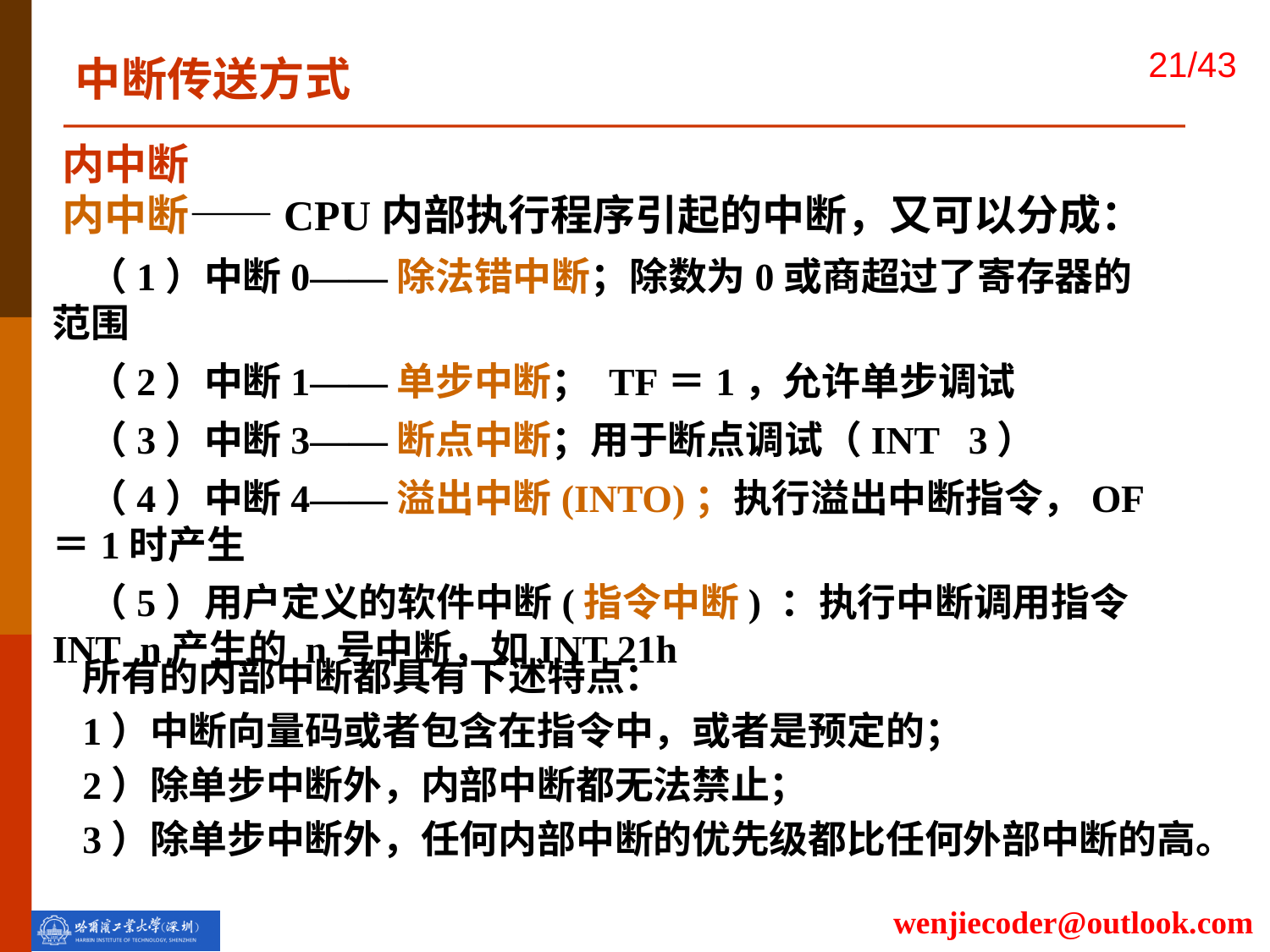

中断传送方式
内中断
内中断——CPU内部执行程序引起的中断，又可以分成：
   （1）中断0——除法错中断；除数为0或商超过了寄存器的范围
   （2）中断1——单步中断； TF＝1，允许单步调试
   （3）中断3——断点中断；用于断点调试（INT   3）
   （4）中断4——溢出中断(INTO)；执行溢出中断指令，OF＝1时产生
   （5）用户定义的软件中断(指令中断) ：执行中断调用指令INT  n产生的 n号中断，如INT 21h
所有的内部中断都具有下述特点：
1）中断向量码或者包含在指令中，或者是预定的；
2）除单步中断外，内部中断都无法禁止；
3）除单步中断外，任何内部中断的优先级都比任何外部中断的高。